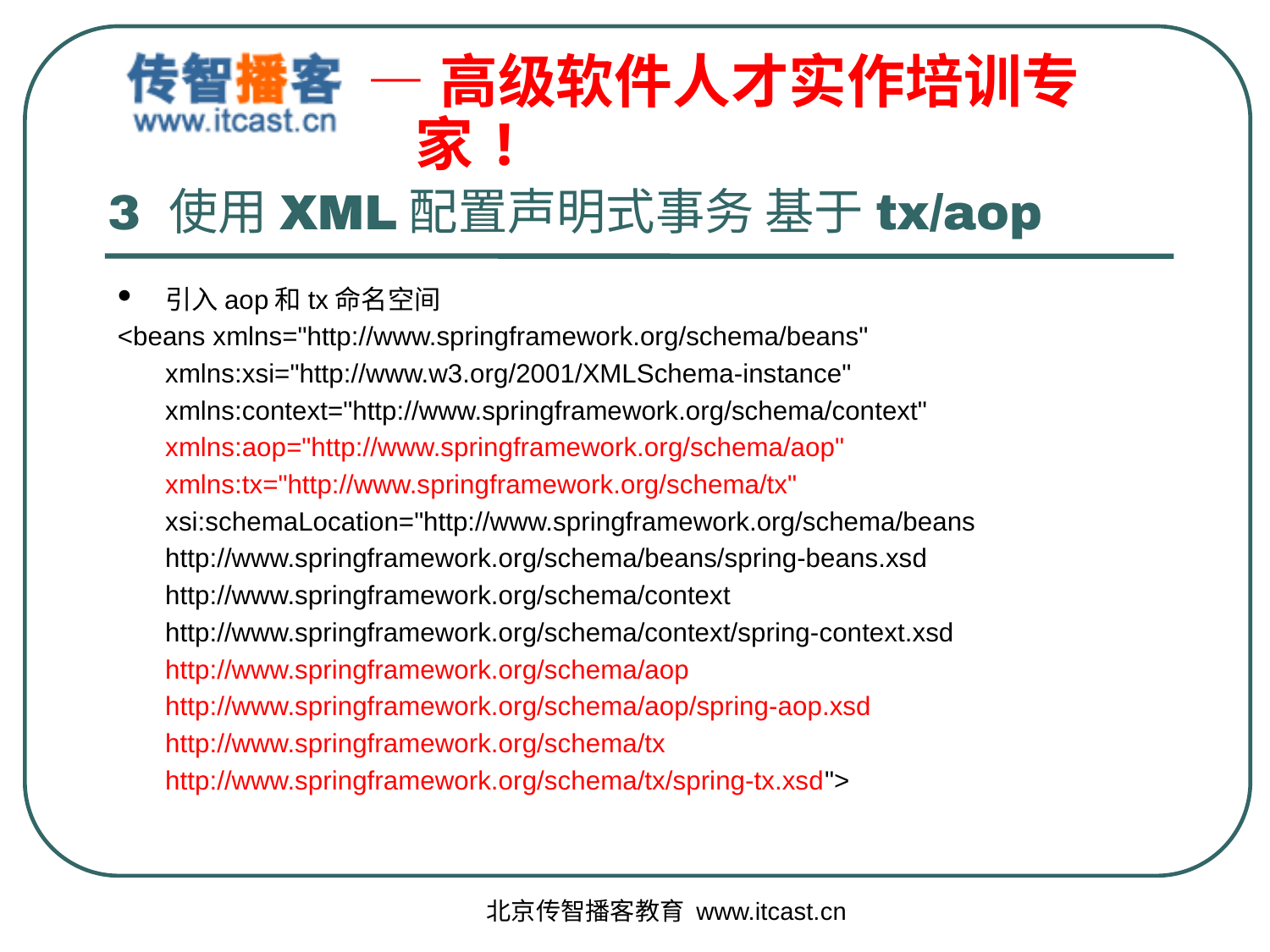

# 3 使用XML配置声明式事务 基于tx/aop
引入aop和tx命名空间
<beans xmlns="http://www.springframework.org/schema/beans"
	xmlns:xsi="http://www.w3.org/2001/XMLSchema-instance"
	xmlns:context="http://www.springframework.org/schema/context"
	xmlns:aop="http://www.springframework.org/schema/aop"
	xmlns:tx="http://www.springframework.org/schema/tx"
	xsi:schemaLocation="http://www.springframework.org/schema/beans
	http://www.springframework.org/schema/beans/spring-beans.xsd
	http://www.springframework.org/schema/context
	http://www.springframework.org/schema/context/spring-context.xsd
	http://www.springframework.org/schema/aop
	http://www.springframework.org/schema/aop/spring-aop.xsd
	http://www.springframework.org/schema/tx
	http://www.springframework.org/schema/tx/spring-tx.xsd">
北京传智播客教育 www.itcast.cn